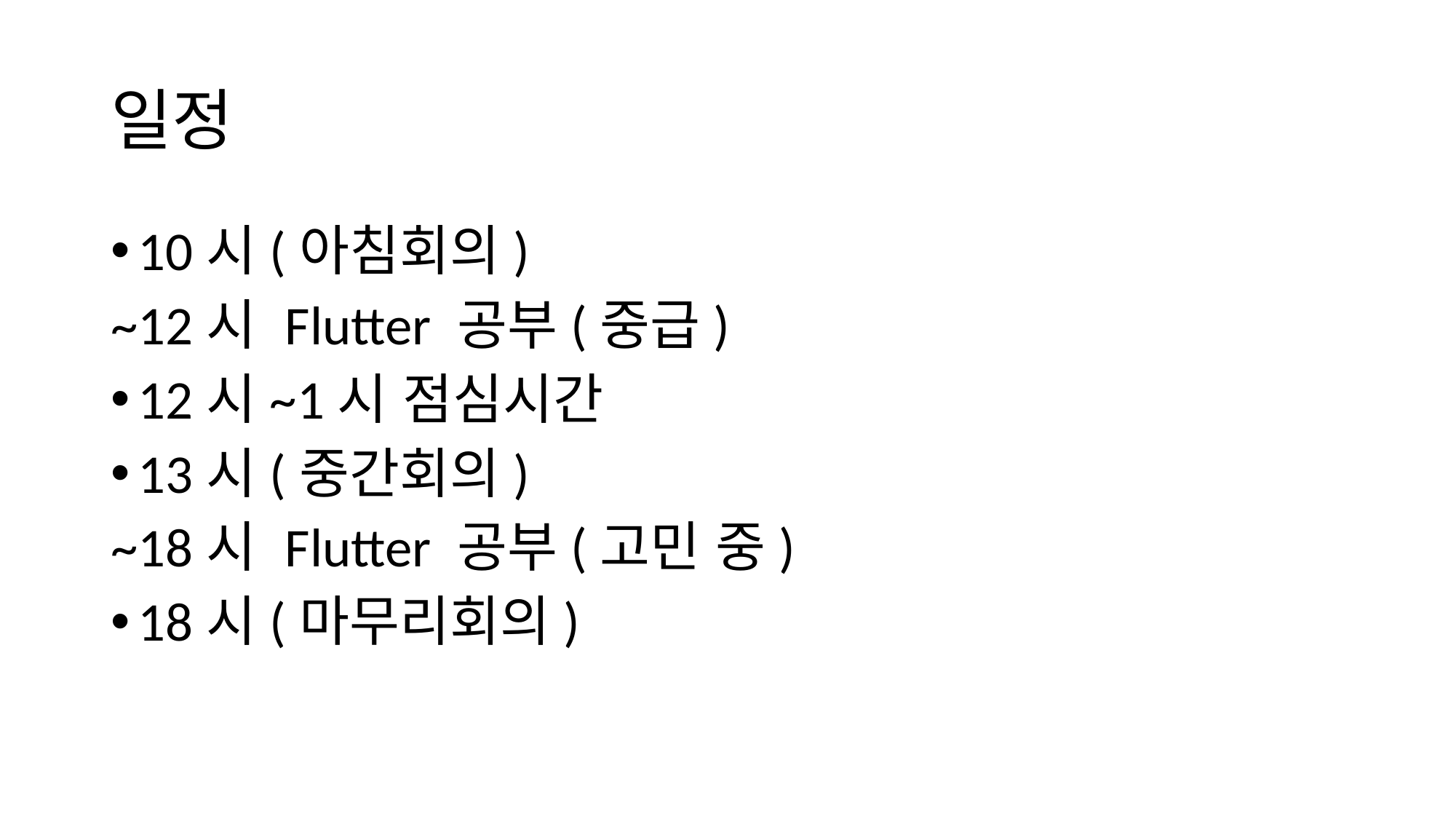

# 일정
10시(아침회의)
~12시 Flutter 공부(중급)
12시~1시 점심시간
13시(중간회의)
~18시 Flutter 공부(고민 중)
18시(마무리회의)